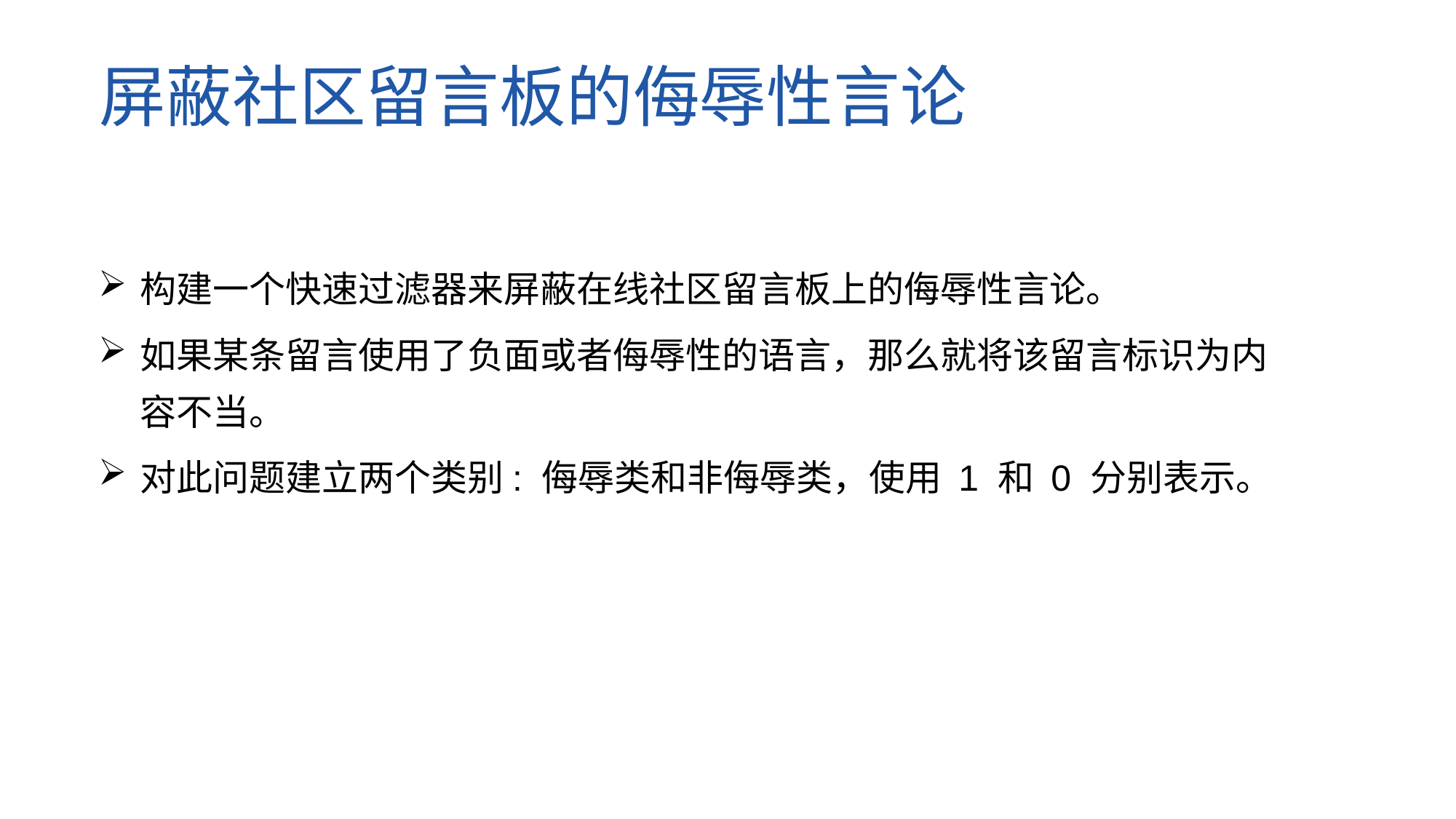

屏蔽社区留言板的侮辱性言论
构建一个快速过滤器来屏蔽在线社区留言板上的侮辱性言论。
如果某条留言使用了负面或者侮辱性的语言，那么就将该留言标识为内容不当。
对此问题建立两个类别: 侮辱类和非侮辱类，使用 1 和 0 分别表示。